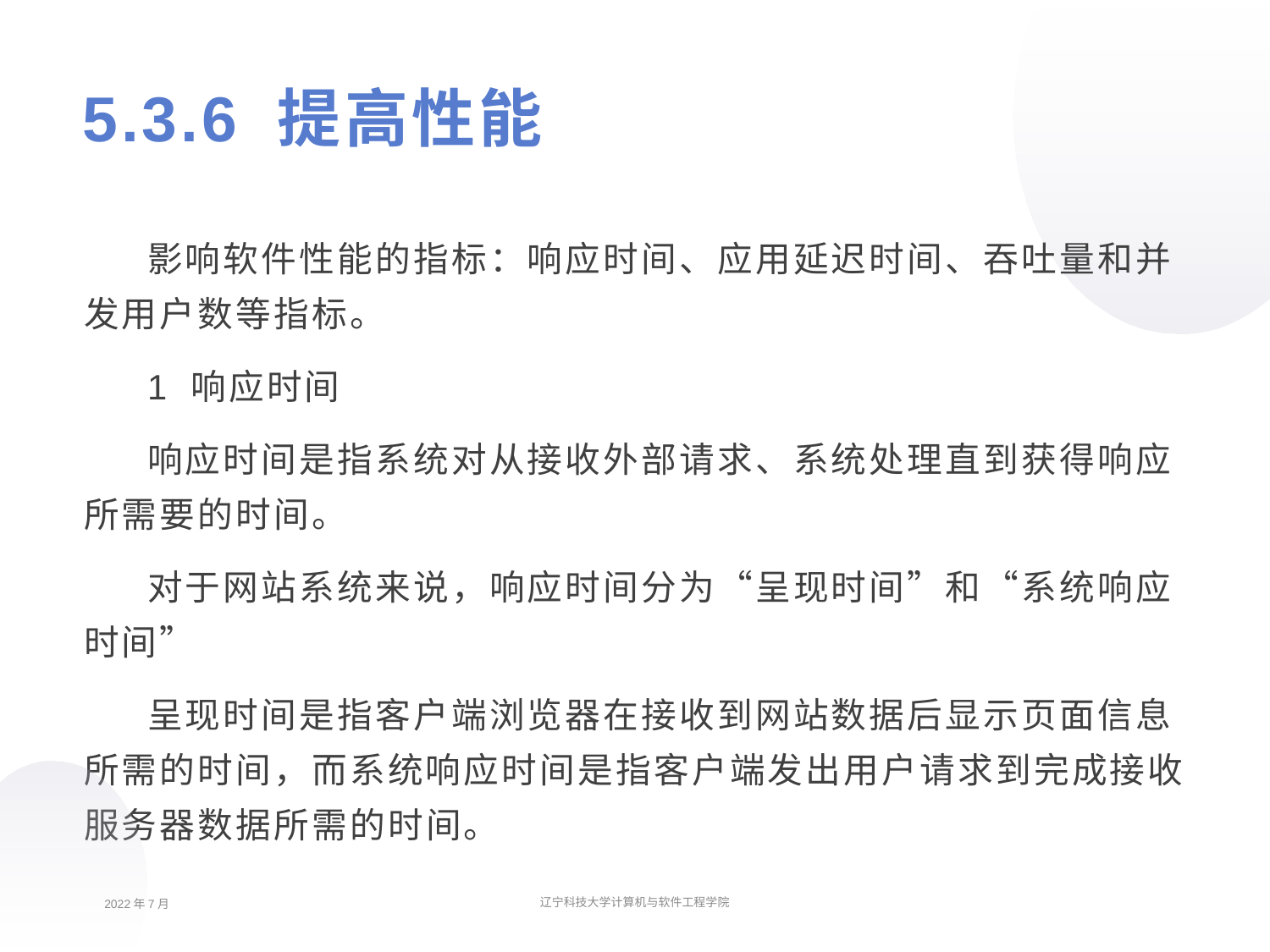

# 5.3.6 提高性能
影响软件性能的指标：响应时间、应用延迟时间、吞吐量和并发用户数等指标。
1 响应时间
响应时间是指系统对从接收外部请求、系统处理直到获得响应所需要的时间。
对于网站系统来说，响应时间分为“呈现时间”和“系统响应时间”
呈现时间是指客户端浏览器在接收到网站数据后显示页面信息所需的时间，而系统响应时间是指客户端发出用户请求到完成接收服务器数据所需的时间。

2022年7月
辽宁科技大学计算机与软件工程学院
107